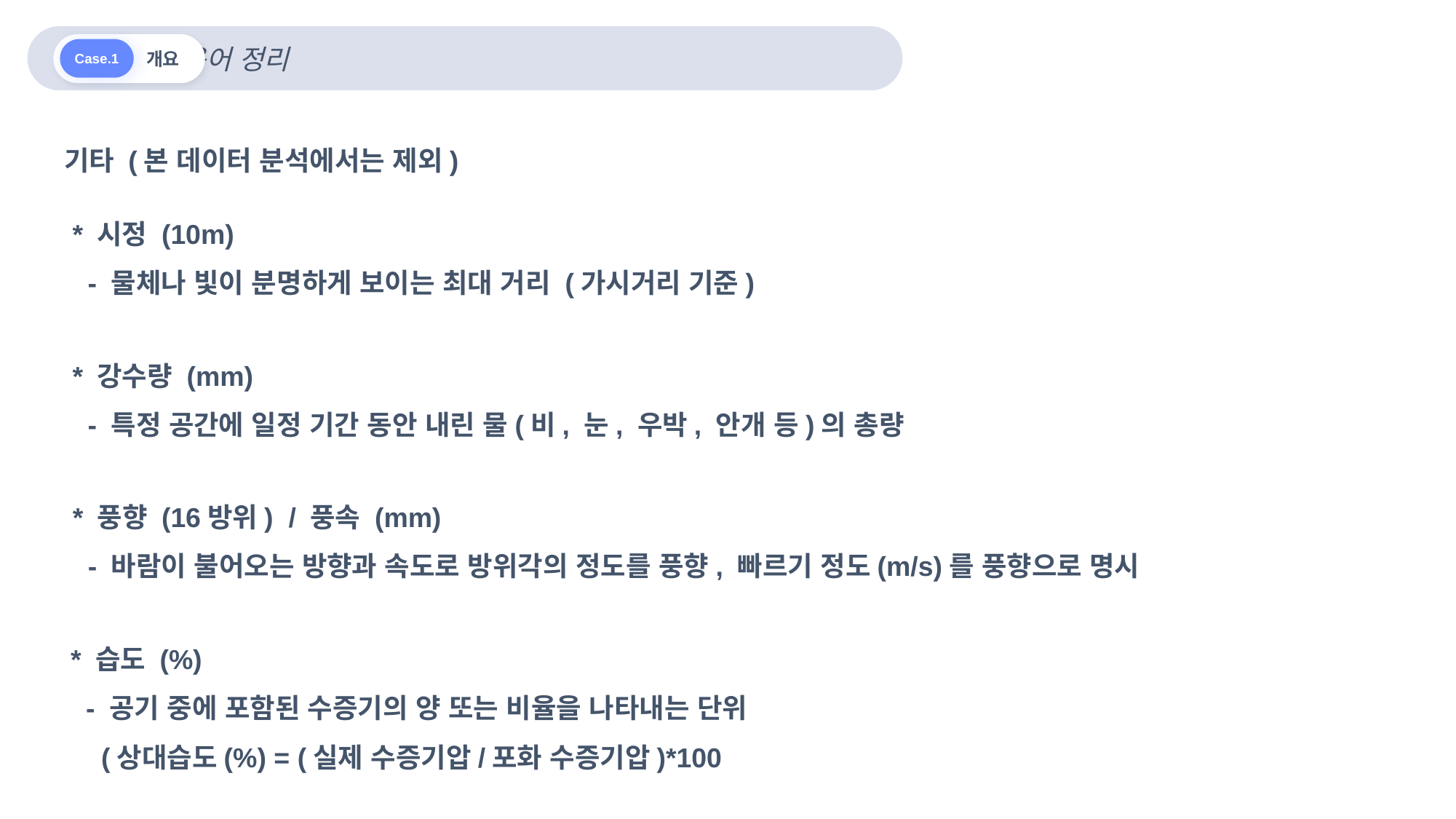

용어 정리
개요
Case.1

기타 (본 데이터 분석에서는 제외)
* 시정 (10m)
  - 물체나 빛이 분명하게 보이는 최대 거리 (가시거리 기준)
* 강수량 (mm)
  - 특정 공간에 일정 기간 동안 내린 물(비, 눈, 우박, 안개 등)의 총량
* 풍향 (16방위)  / 풍속 (mm)
  - 바람이 불어오는 방향과 속도로 방위각의 정도를 풍향, 빠르기 정도(m/s)를 풍향으로 명시
* 습도 (%)
  - 공기 중에 포함된 수증기의 양 또는 비율을 나타내는 단위
    (상대습도(%) = (실제 수증기압/포화 수증기압)*100